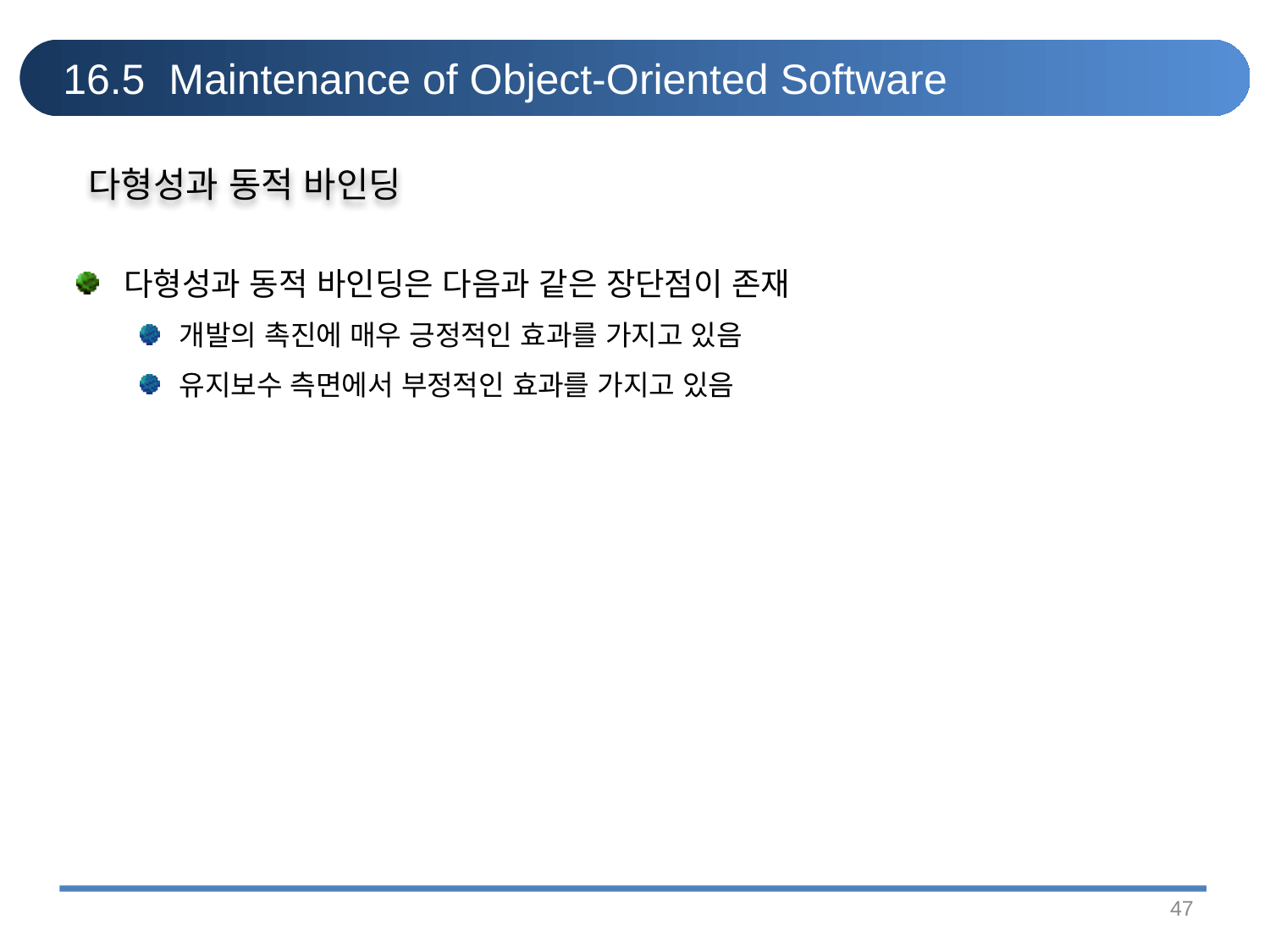

# 16.5  Maintenance of Object-Oriented Software
다형성과 동적 바인딩
다형성과 동적 바인딩은 다음과 같은 장단점이 존재
개발의 촉진에 매우 긍정적인 효과를 가지고 있음
유지보수 측면에서 부정적인 효과를 가지고 있음
47